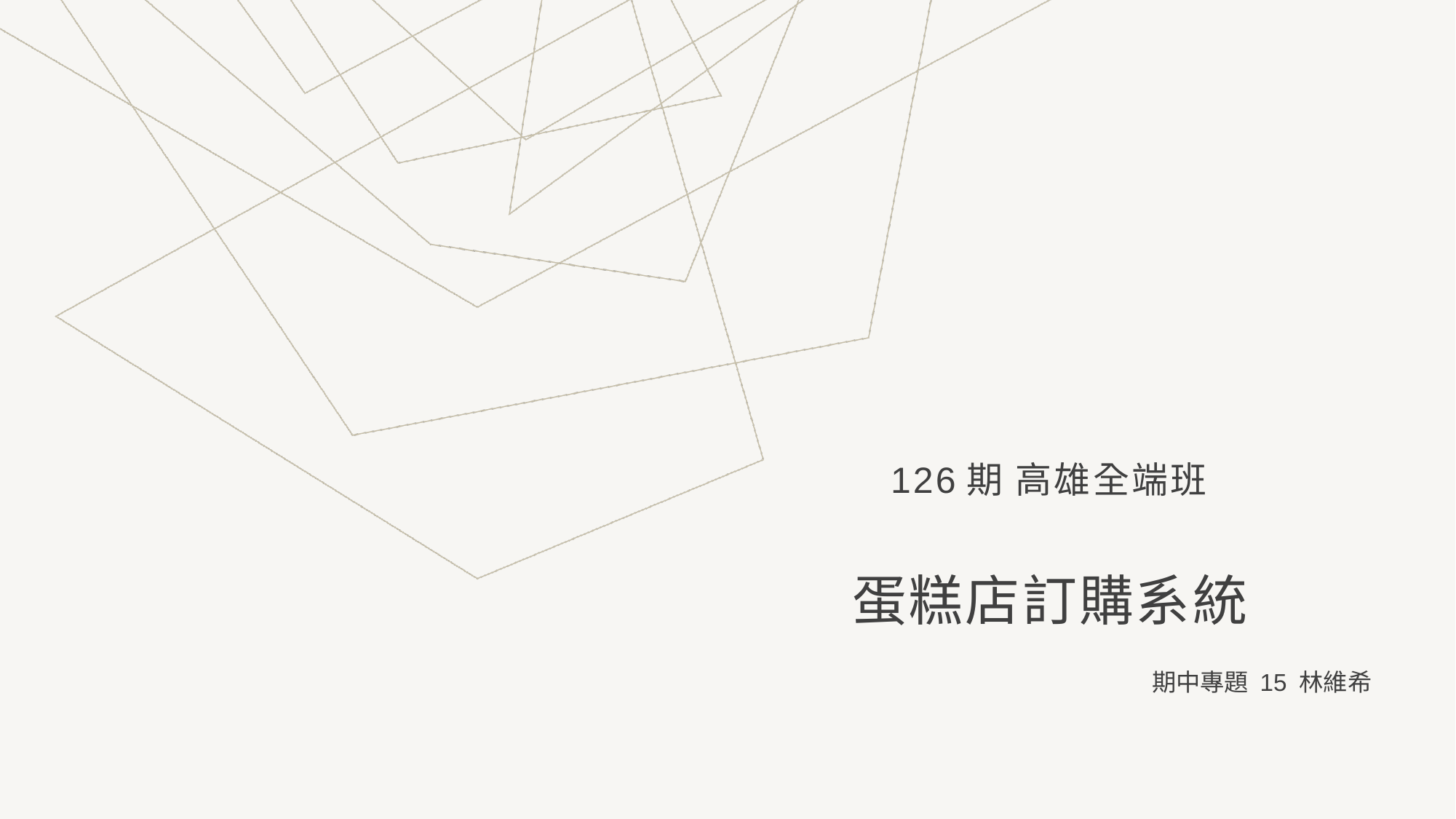

# 126期 高雄全端班 蛋糕店訂購系統
期中專題 15 林維希